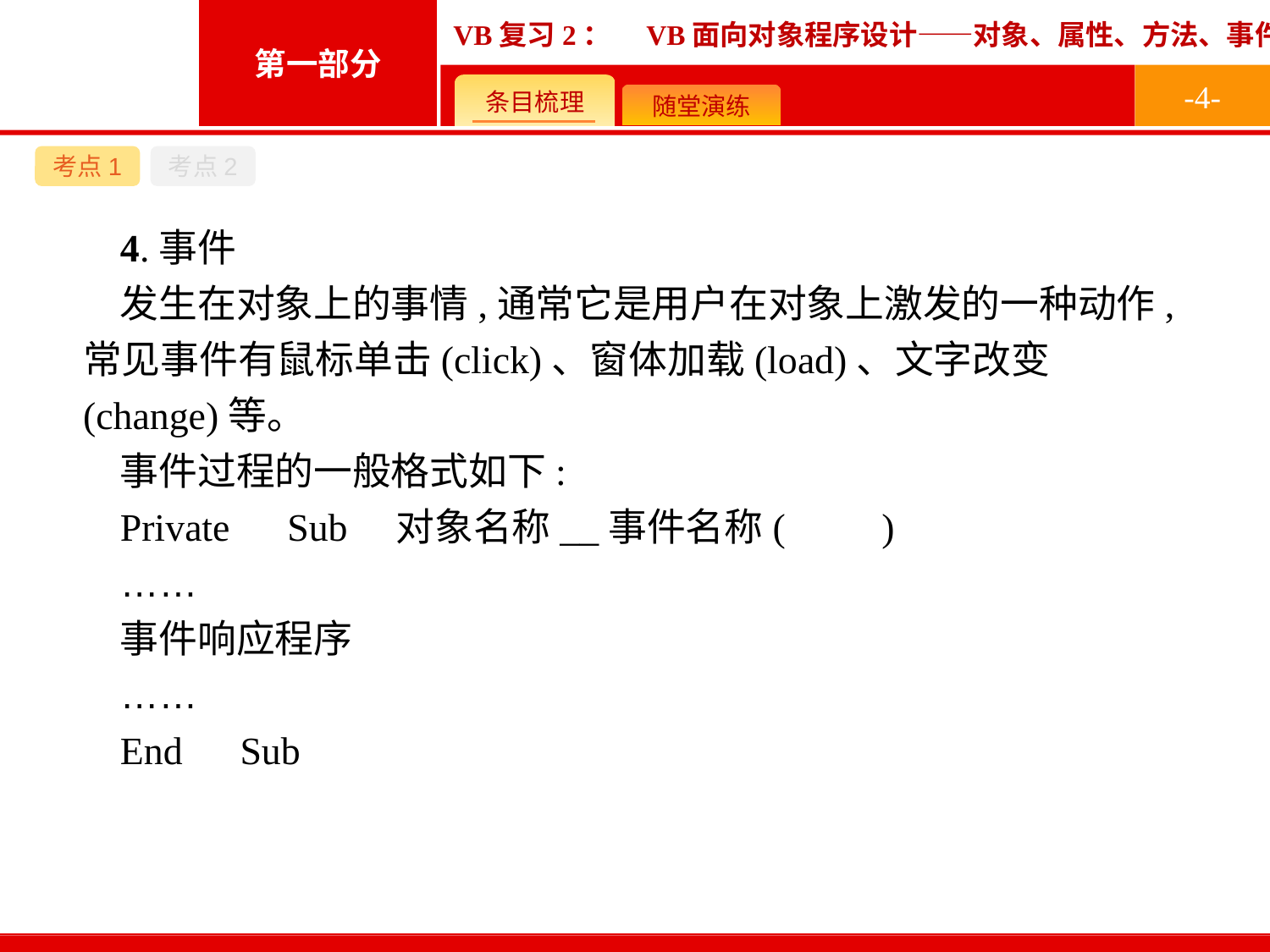

-4-
考点1
考点2
4.事件
发生在对象上的事情,通常它是用户在对象上激发的一种动作,常见事件有鼠标单击(click)、窗体加载(load)、文字改变(change)等。
事件过程的一般格式如下:
Private　Sub　对象名称__事件名称(　　)
……
事件响应程序
……
End　Sub